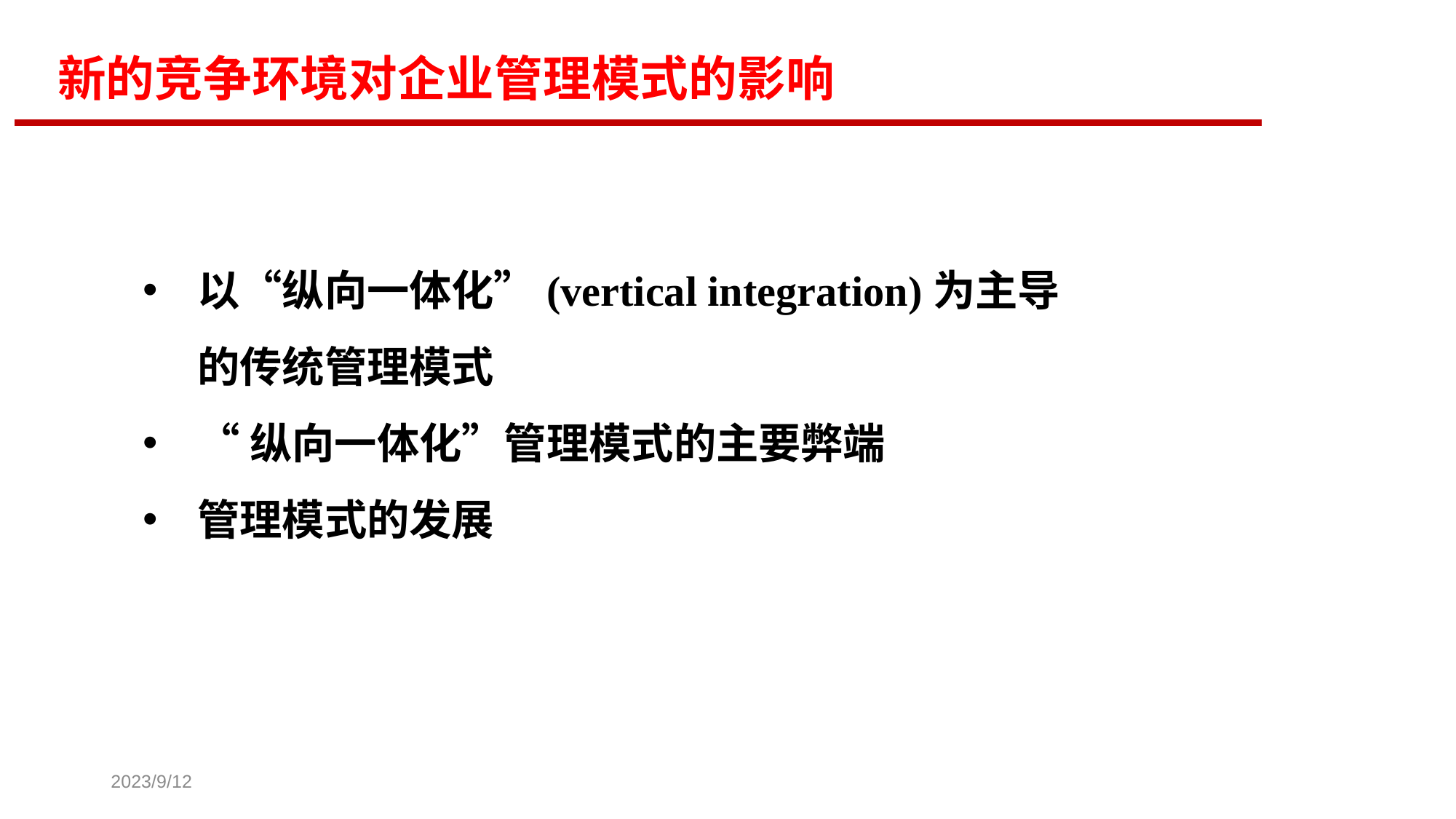

# 新的竞争环境对企业管理模式的影响
以“纵向一体化”(vertical integration)为主导的传统管理模式
“纵向一体化”管理模式的主要弊端
管理模式的发展
2023/9/12